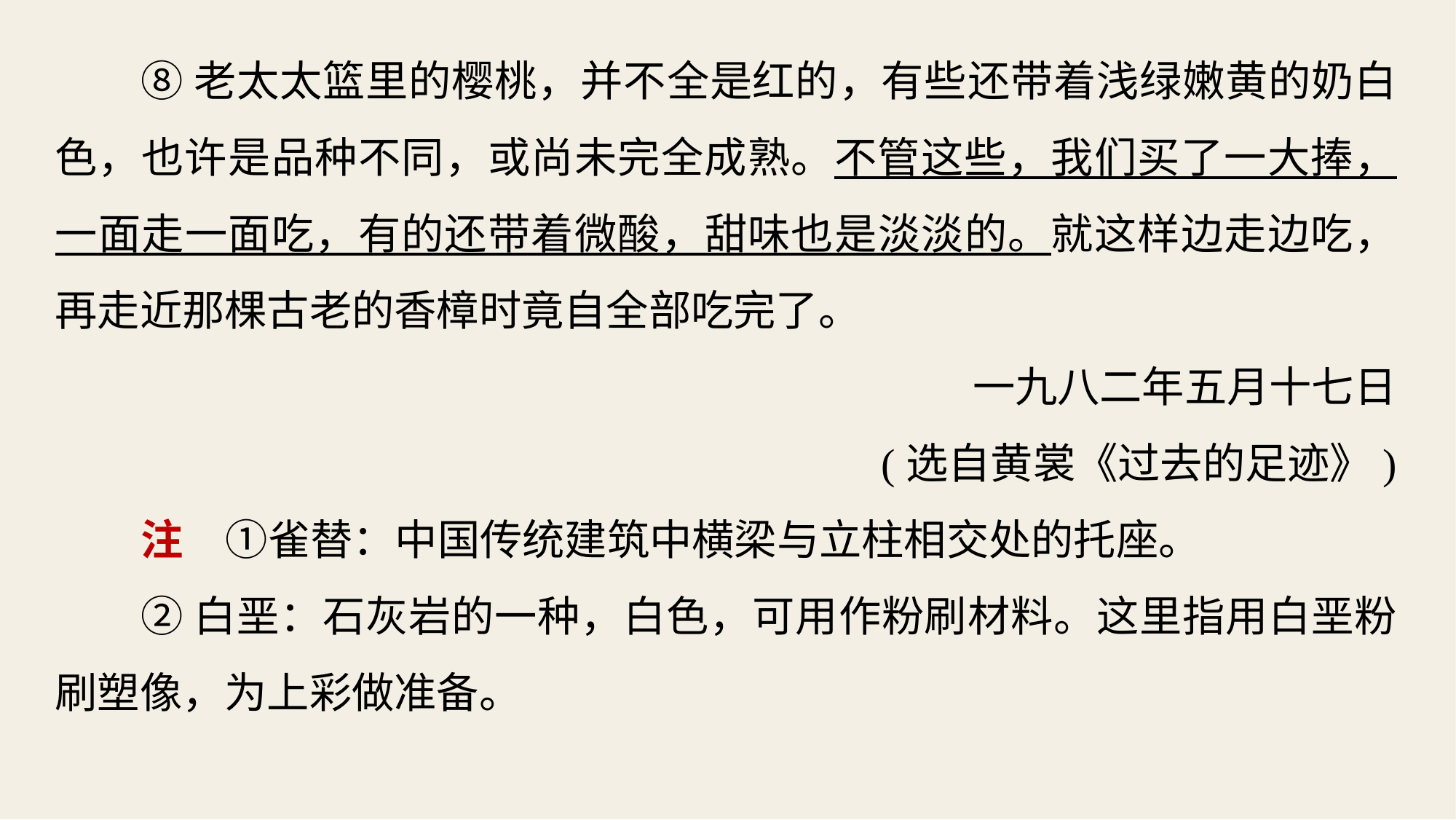

⑧老太太篮里的樱桃，并不全是红的，有些还带着浅绿嫩黄的奶白色，也许是品种不同，或尚未完全成熟。不管这些，我们买了一大捧，一面走一面吃，有的还带着微酸，甜味也是淡淡的。就这样边走边吃，再走近那棵古老的香樟时竟自全部吃完了。
一九八二年五月十七日
(选自黄裳《过去的足迹》)
注　①雀替：中国传统建筑中横梁与立柱相交处的托座。
②白垩：石灰岩的一种，白色，可用作粉刷材料。这里指用白垩粉刷塑像，为上彩做准备。